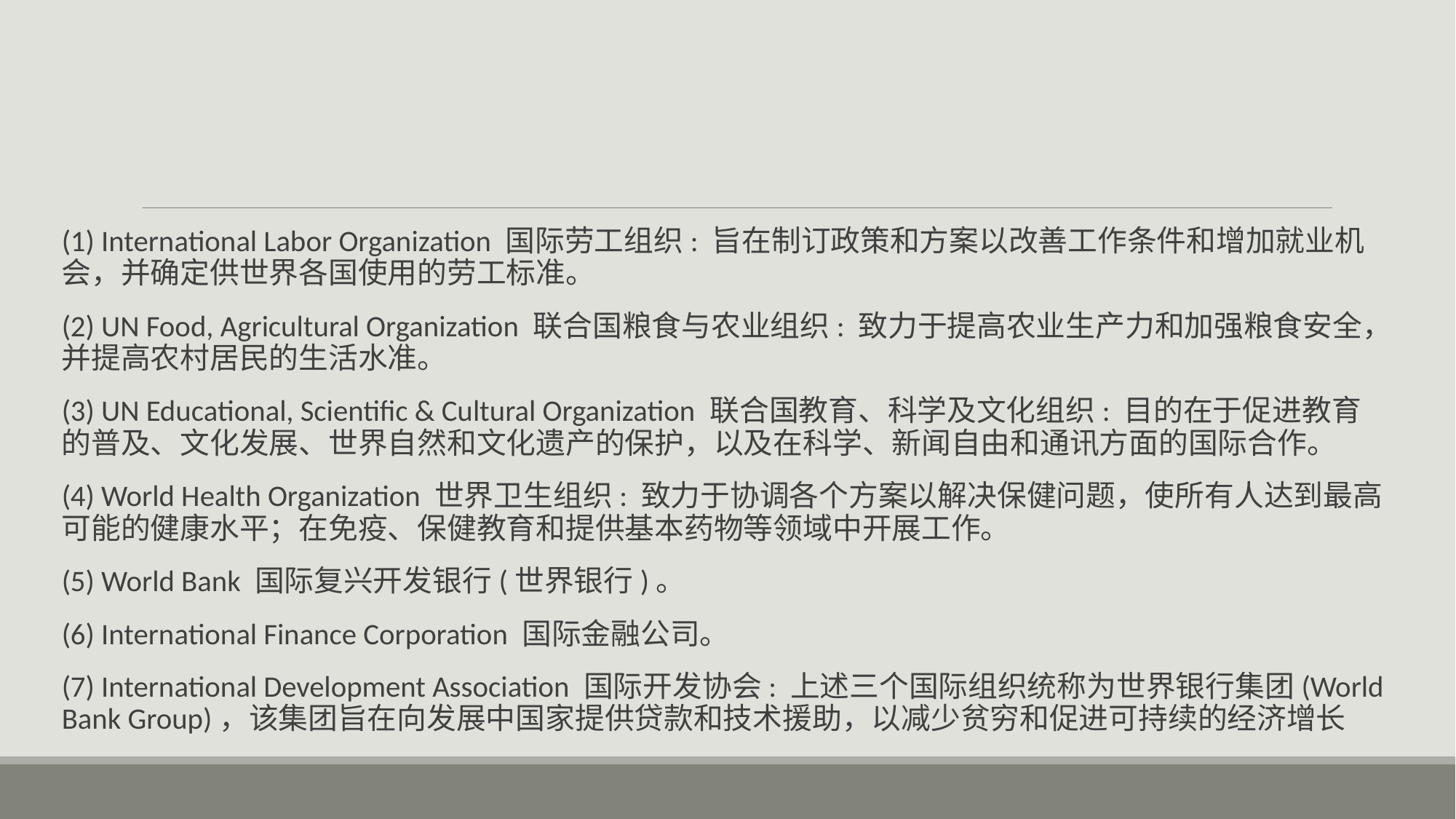

#
(1) International Labor Organization 国际劳工组织: 旨在制订政策和方案以改善工作条件和增加就业机会，并确定供世界各国使用的劳工标准。
(2) UN Food, Agricultural Organization 联合国粮食与农业组织: 致力于提高农业生产力和加强粮食安全，并提高农村居民的生活水准。
(3) UN Educational, Scientific & Cultural Organization 联合国教育、科学及文化组织: 目的在于促进教育的普及、文化发展、世界自然和文化遗产的保护，以及在科学、新闻自由和通讯方面的国际合作。
(4) World Health Organization 世界卫生组织: 致力于协调各个方案以解决保健问题，使所有人达到最高可能的健康水平；在免疫、保健教育和提供基本药物等领域中开展工作。
(5) World Bank 国际复兴开发银行(世界银行)。
(6) International Finance Corporation 国际金融公司。
(7) International Development Association 国际开发协会: 上述三个国际组织统称为世界银行集团(World Bank Group)，该集团旨在向发展中国家提供贷款和技术援助，以减少贫穷和促进可持续的经济增长